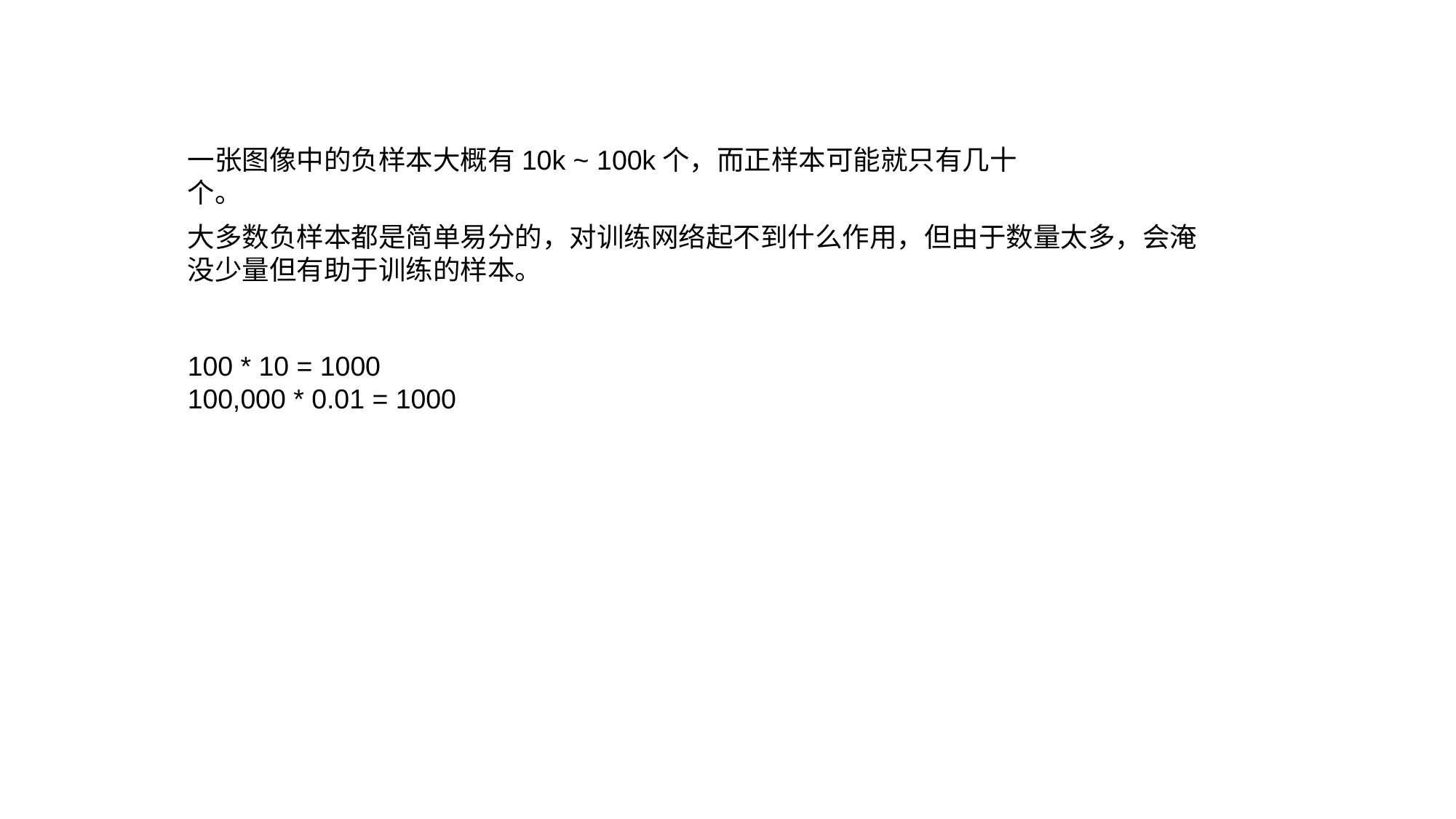

一张图像中的负样本大概有10k ~ 100k个，而正样本可能就只有几十个。

大多数负样本都是简单易分的，对训练网络起不到什么作用，但由于数量太多，会淹没少量但有助于训练的样本。
100 * 10 = 1000
100,000 * 0.01 = 1000